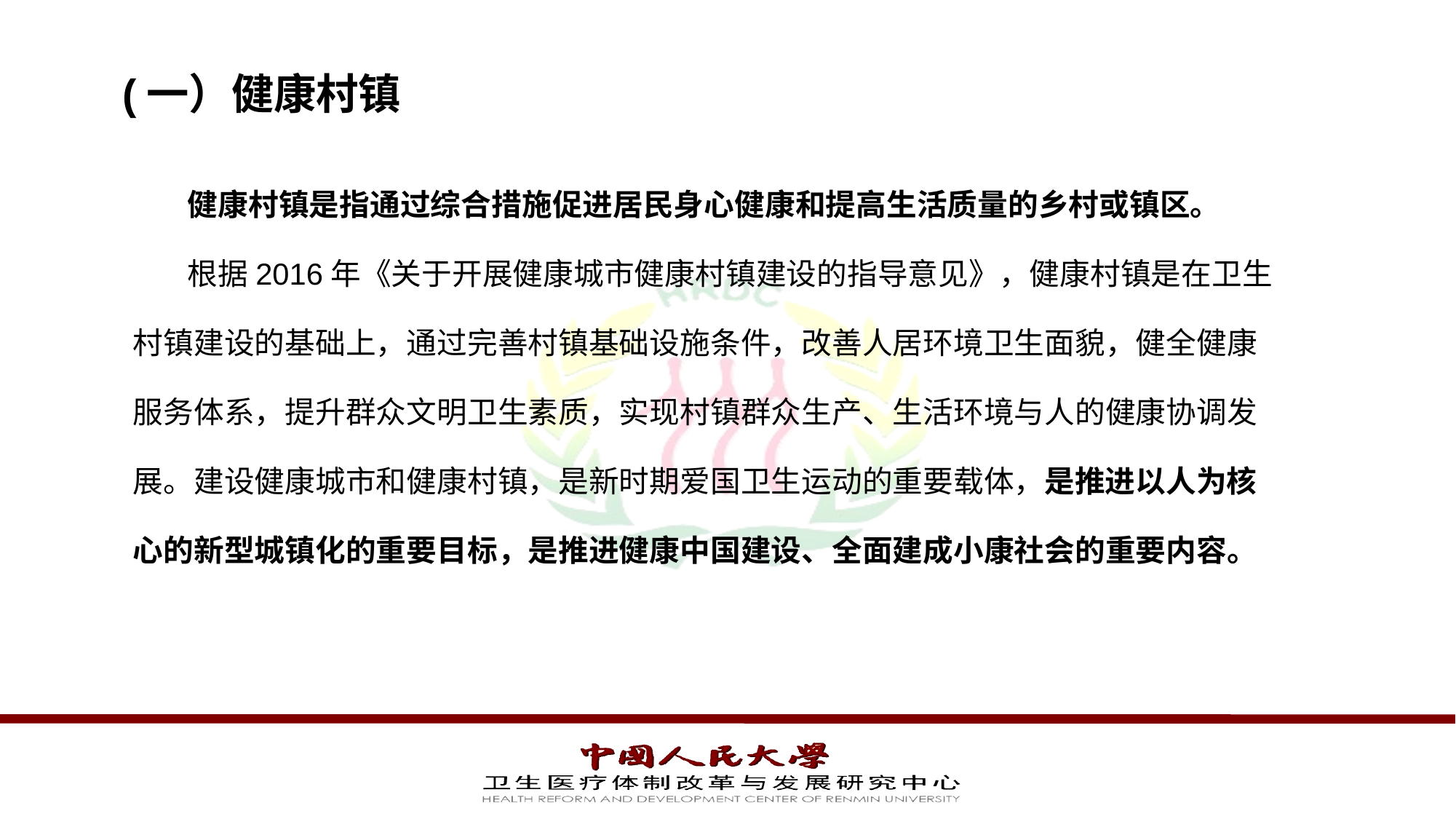

# (一）健康村镇
健康村镇是指通过综合措施促进居民身心健康和提高生活质量的乡村或镇区。
根据2016年《关于开展健康城市健康村镇建设的指导意见》，健康村镇是在卫生村镇建设的基础上，通过完善村镇基础设施条件，改善人居环境卫生面貌，健全健康服务体系，提升群众文明卫生素质，实现村镇群众生产、生活环境与人的健康协调发展。建设健康城市和健康村镇，是新时期爱国卫生运动的重要载体，是推进以人为核心的新型城镇化的重要目标，是推进健康中国建设、全面建成小康社会的重要内容。